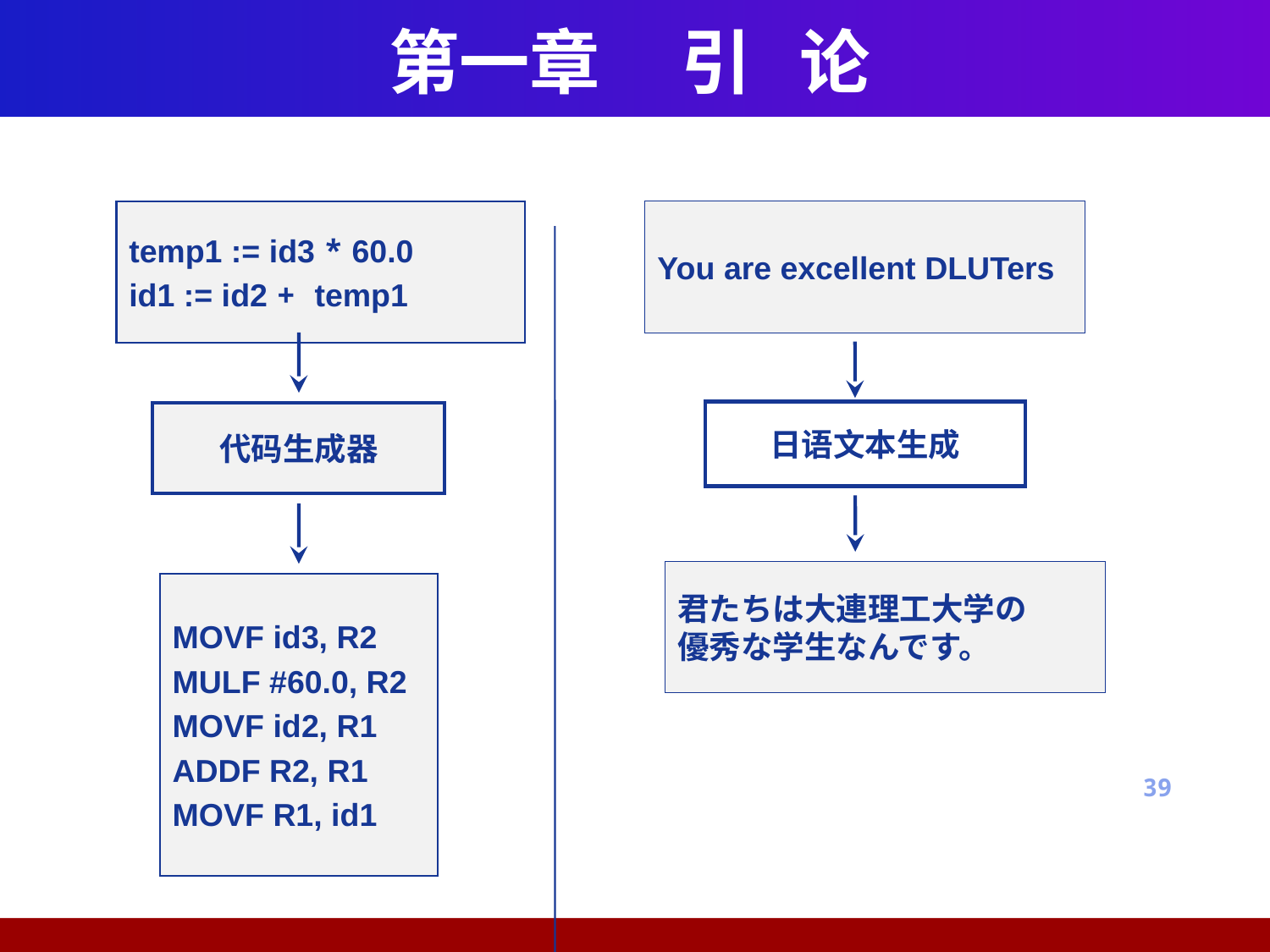

# 第一章     引   论
You are excellent DLUTers
temp1 := id3 * 60.0
id1 := id2 + temp1

代码生成器

MOVF id3, R2
MULF #60.0, R2
MOVF id2, R1
ADDF R2, R1
MOVF R1, id1

日语文本生成

君たちは大連理工大学の
優秀な学生なんです。
39